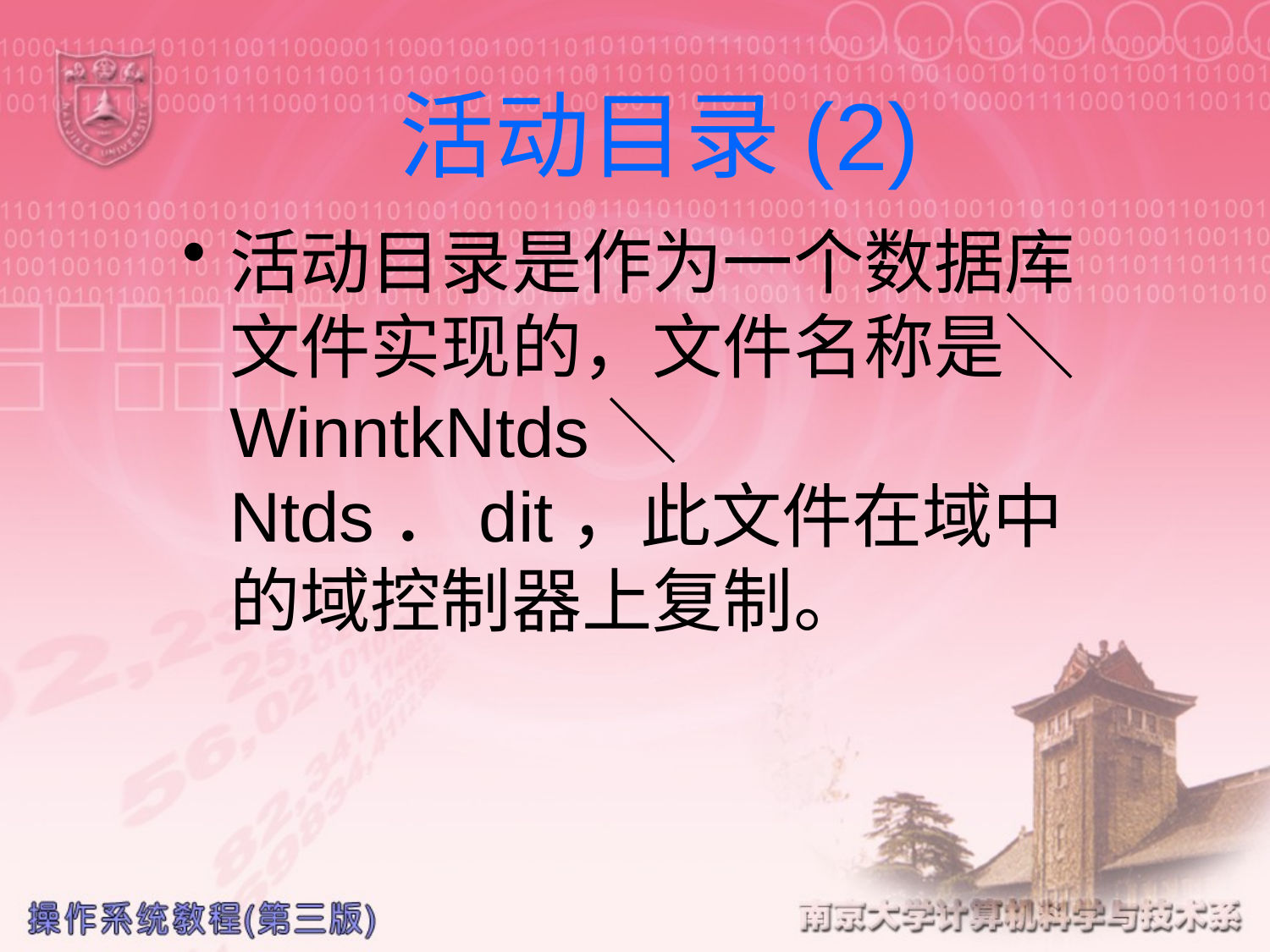

# 活动目录(2)
活动目录是作为一个数据库文件实现的，文件名称是＼WinntkNtds＼Ntds．dit，此文件在域中的域控制器上复制。